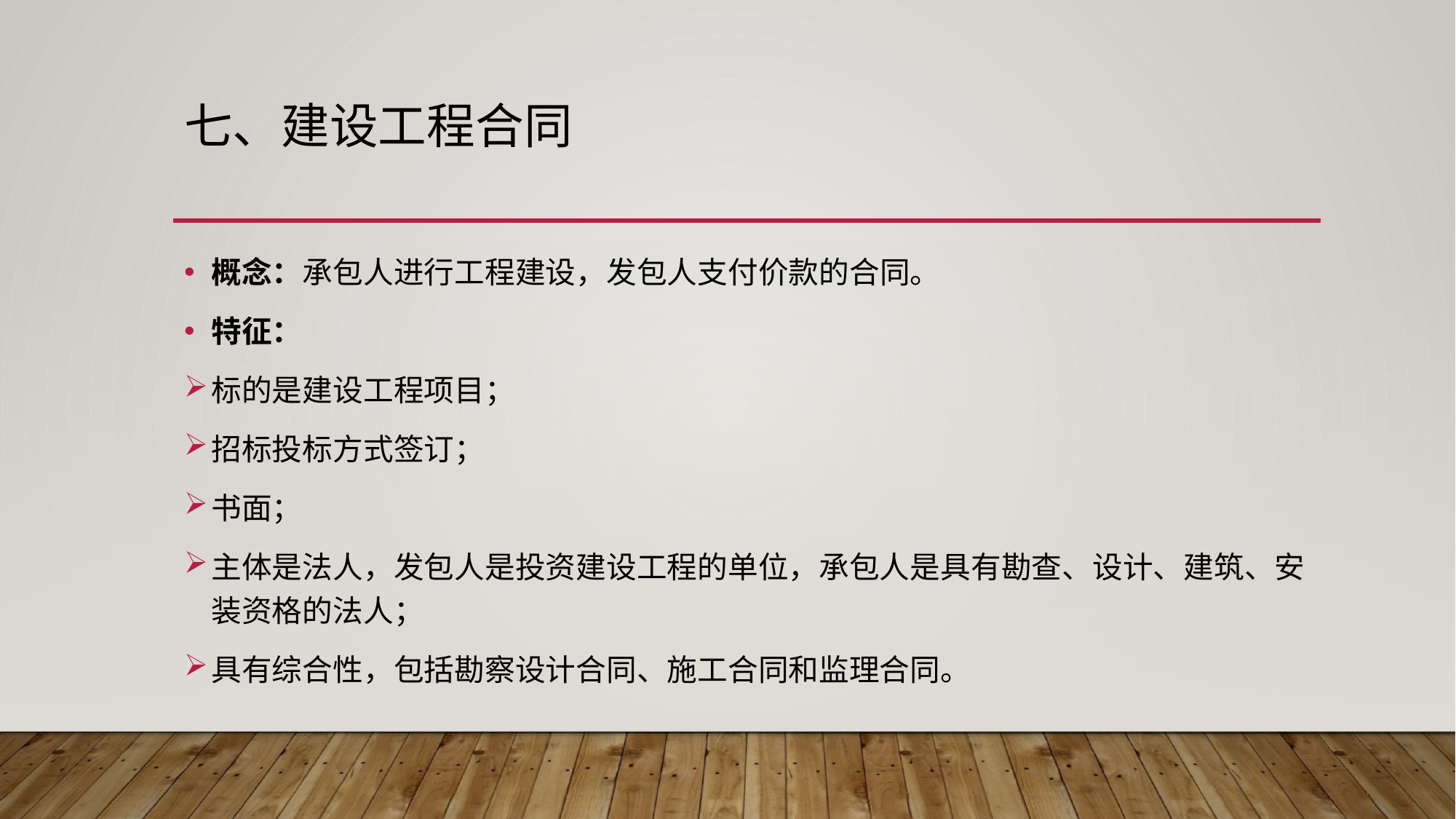

# 七、建设工程合同
概念：承包人进行工程建设，发包人支付价款的合同。
特征：
标的是建设工程项目；
招标投标方式签订；
书面；
主体是法人，发包人是投资建设工程的单位，承包人是具有勘查、设计、建筑、安装资格的法人；
具有综合性，包括勘察设计合同、施工合同和监理合同。